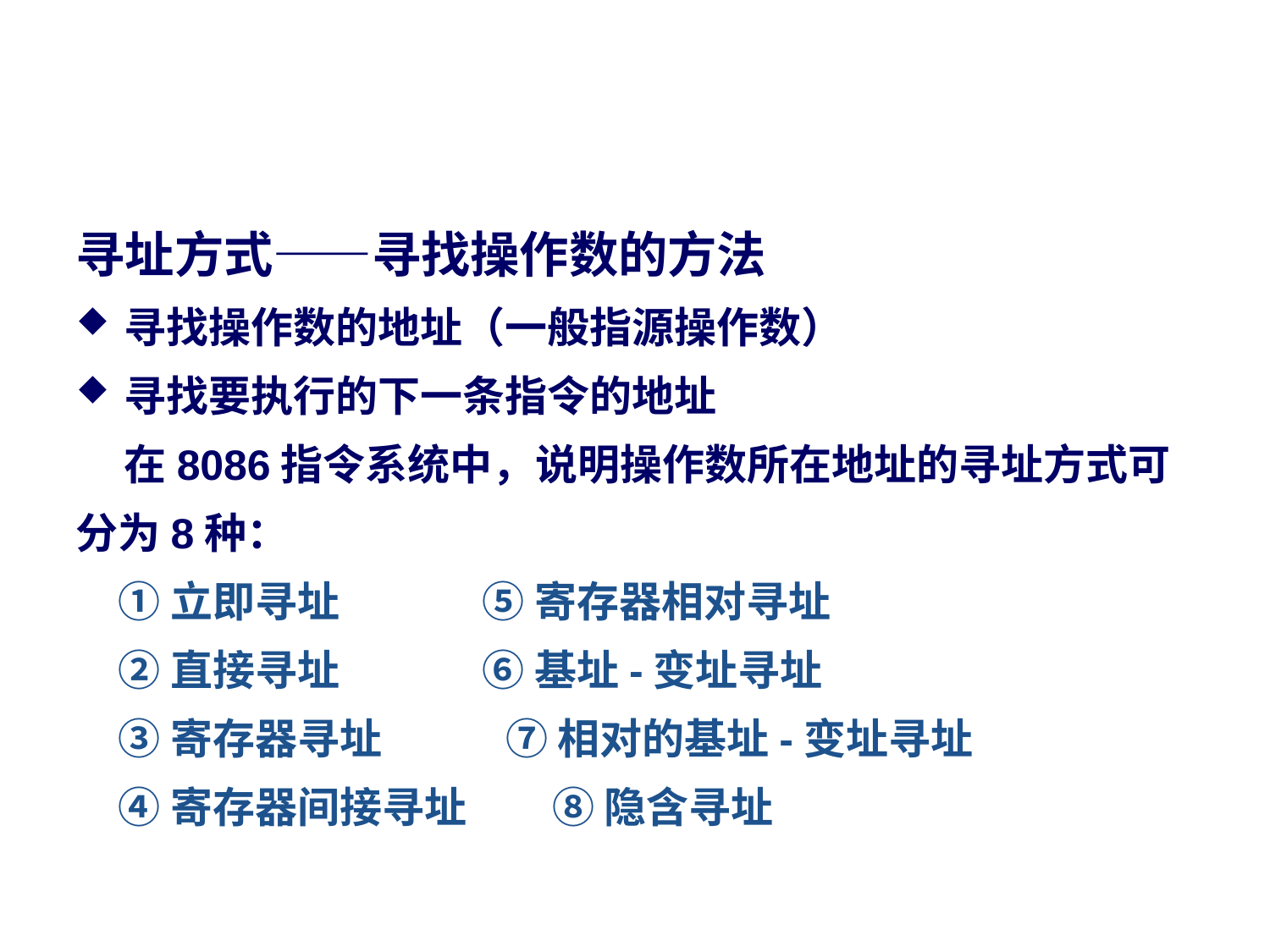

# 3.2 8086的寻址方式
寻址方式——寻找操作数的方法
寻找操作数的地址（一般指源操作数）
寻找要执行的下一条指令的地址
    在8086指令系统中，说明操作数所在地址的寻址方式可
分为8种：
　① 立即寻址               ⑤ 寄存器相对寻址
　② 直接寻址               ⑥ 基址-变址寻址
　③ 寄存器寻址             ⑦ 相对的基址-变址寻址
　④ 寄存器间接寻址         ⑧ 隐含寻址